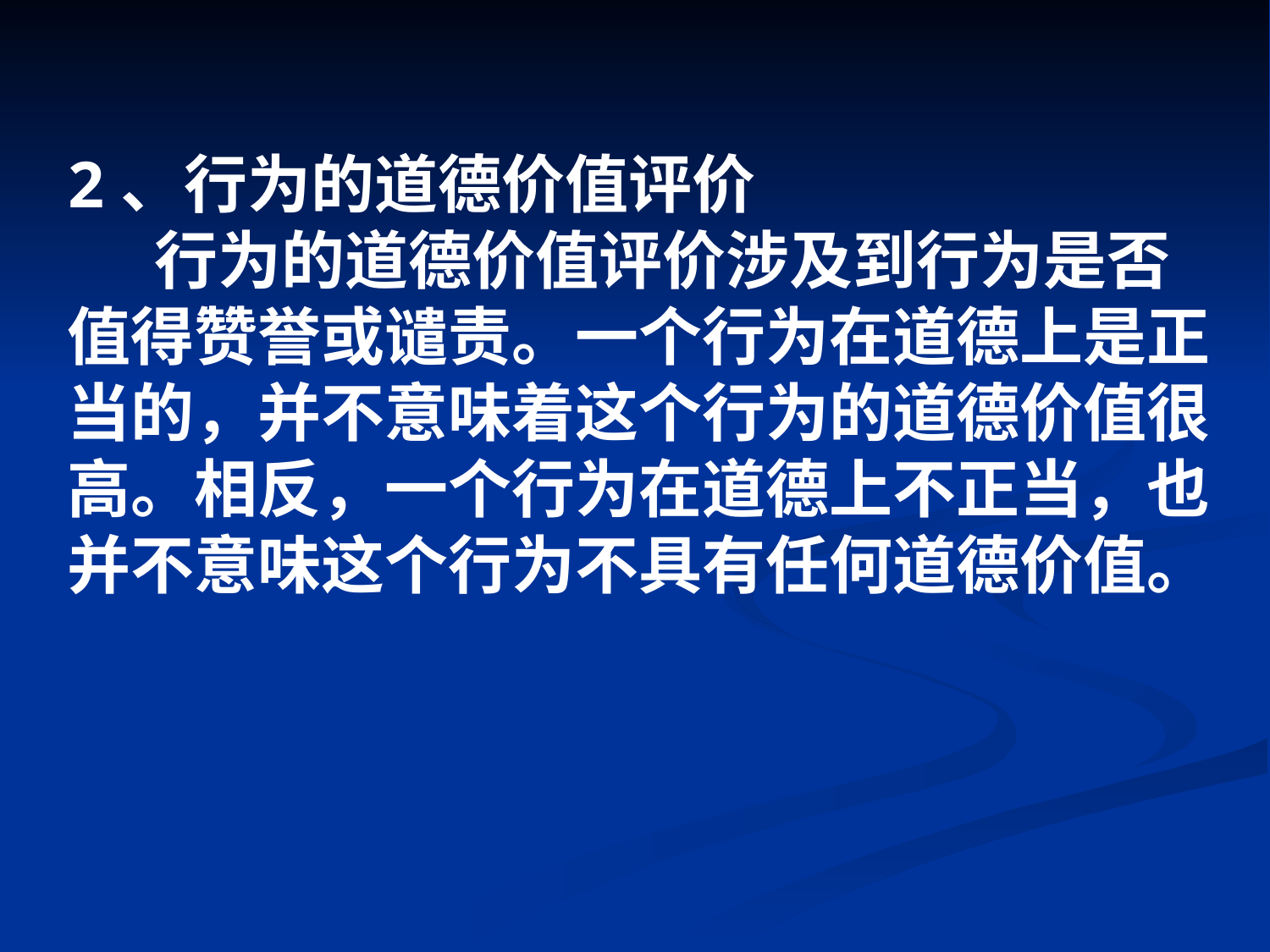

2、行为的道德价值评价
     行为的道德价值评价涉及到行为是否值得赞誉或谴责。一个行为在道德上是正当的，并不意味着这个行为的道德价值很高。相反，一个行为在道德上不正当，也并不意味这个行为不具有任何道德价值。